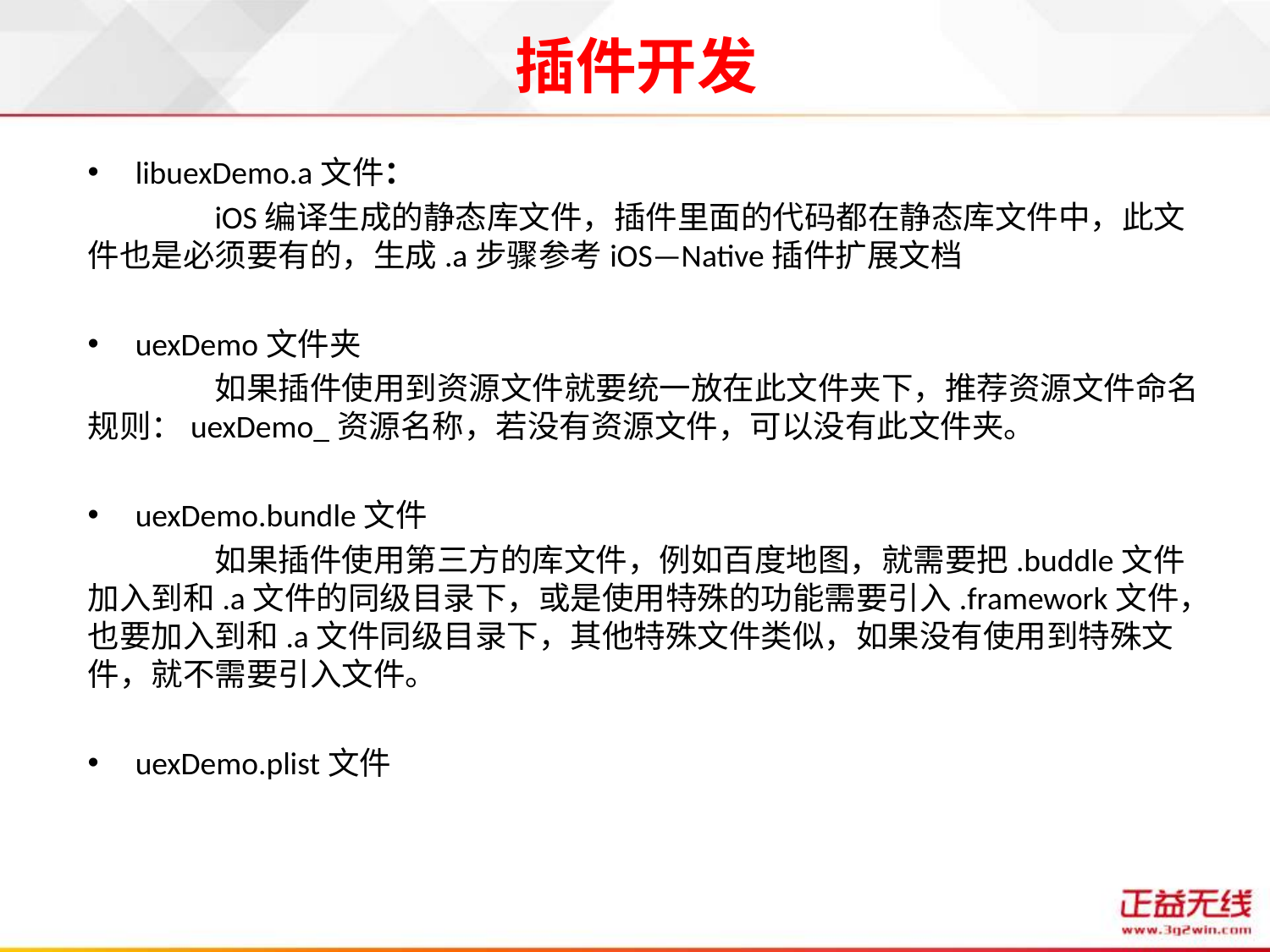

# 插件开发
libuexDemo.a文件：
	iOS编译生成的静态库文件，插件里面的代码都在静态库文件中，此文件也是必须要有的，生成.a步骤参考iOS—Native插件扩展文档

uexDemo文件夹
	如果插件使用到资源文件就要统一放在此文件夹下，推荐资源文件命名规则：uexDemo_资源名称，若没有资源文件，可以没有此文件夹。

uexDemo.bundle文件
	如果插件使用第三方的库文件，例如百度地图，就需要把.buddle文件加入到和.a文件的同级目录下，或是使用特殊的功能需要引入.framework文件，也要加入到和.a文件同级目录下，其他特殊文件类似，如果没有使用到特殊文件，就不需要引入文件。

uexDemo.plist文件